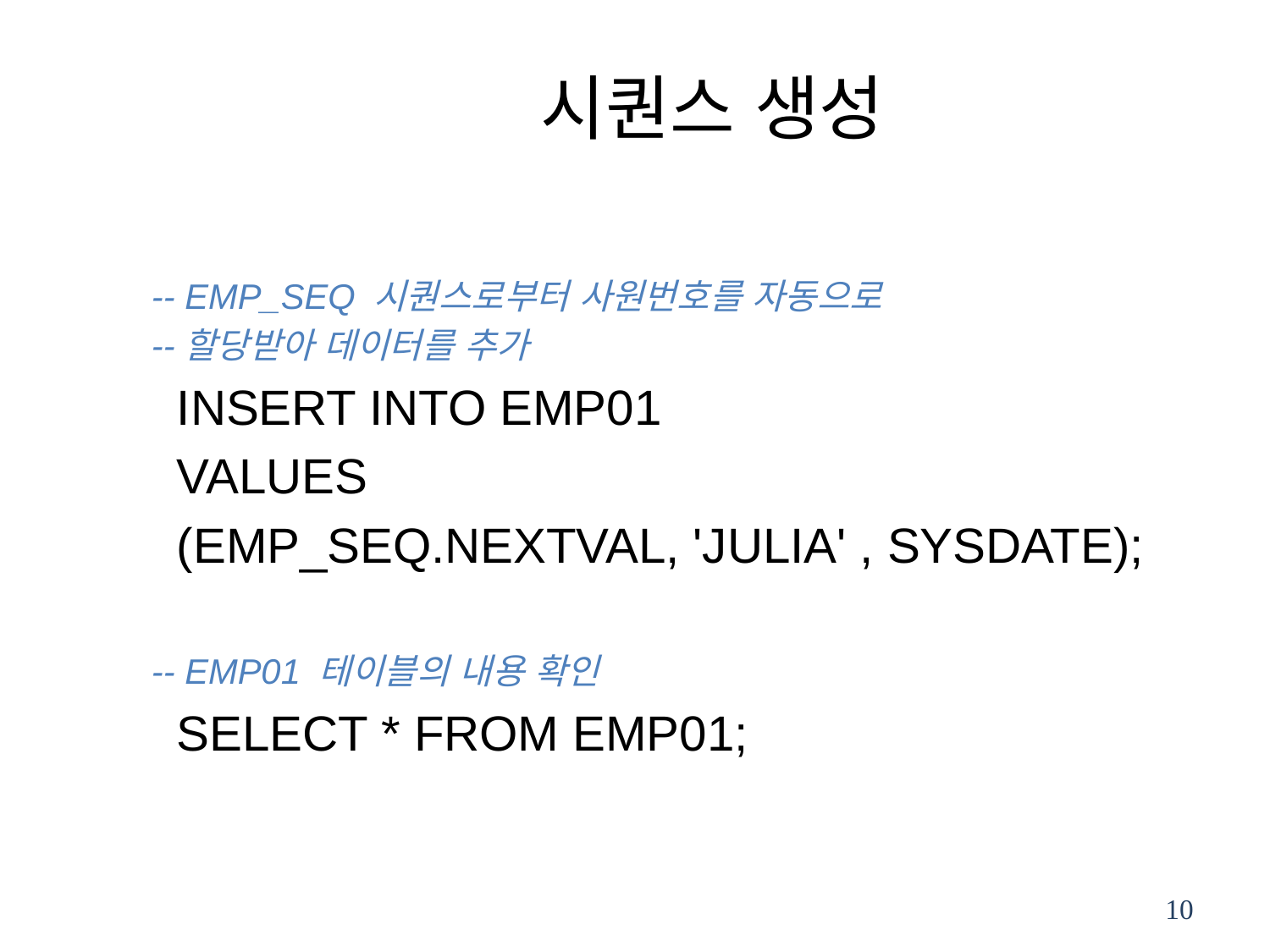

# 시퀀스 생성
-- EMP_SEQ 시퀀스로부터 사원번호를 자동으로
--할당받아 데이터를 추가
INSERT INTO EMP01
VALUES
(EMP_SEQ.NEXTVAL, 'JULIA' , SYSDATE);

-- EMP01 테이블의 내용 확인
SELECT * FROM EMP01;

10